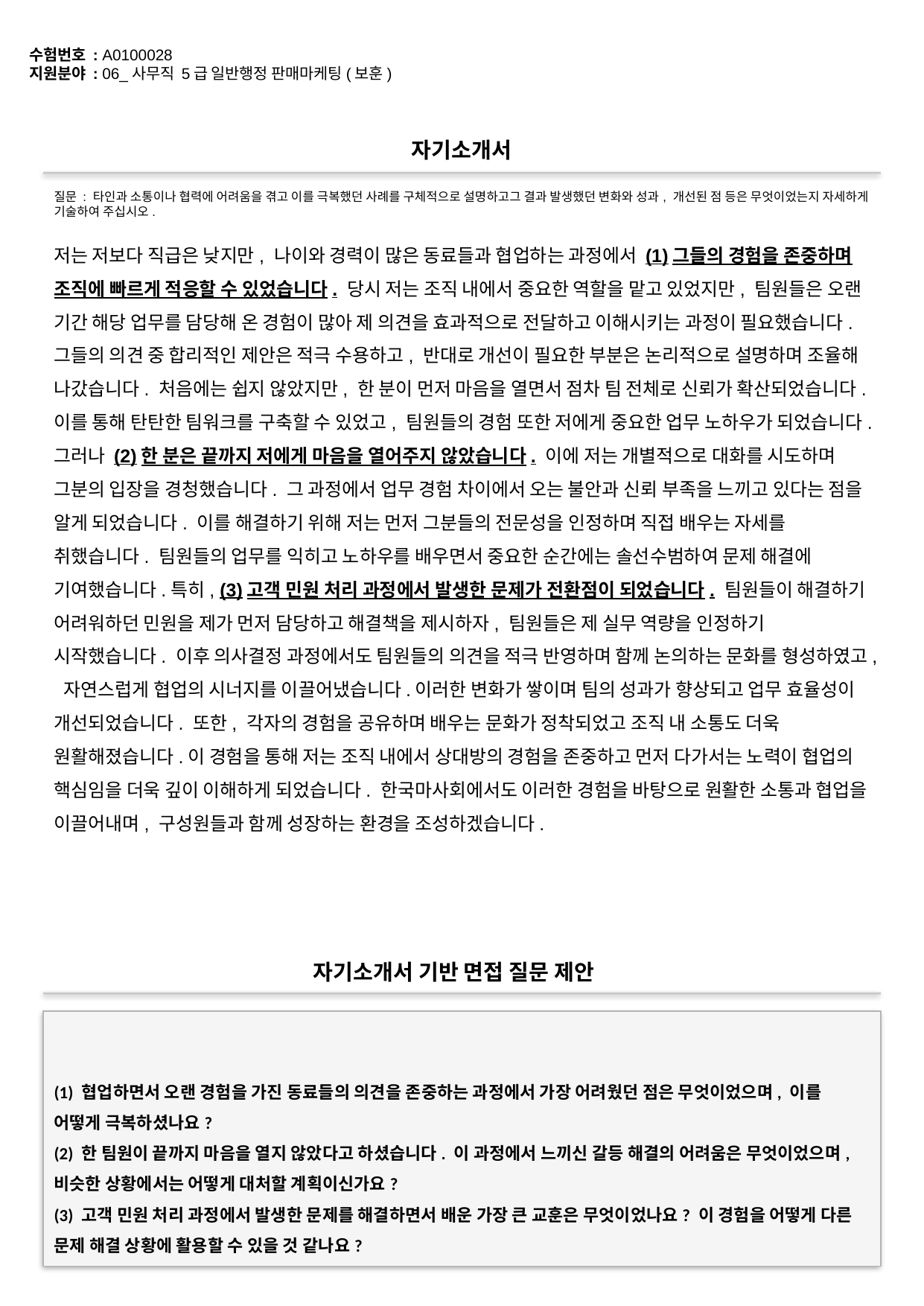

수험번호 : A0100028
지원분야 : 06_사무직 5급 일반행정 판매마케팅(보훈)
#

자기소개서

질문 : 타인과 소통이나 협력에 어려움을 겪고 이를 극복했던 사례를 구체적으로 설명하고그 결과 발생했던 변화와 성과, 개선된 점 등은 무엇이었는지 자세하게 기술하여 주십시오.

저는 저보다 직급은 낮지만, 나이와 경력이 많은 동료들과 협업하는 과정에서 (1)그들의 경험을 존중하며 조직에 빠르게 적응할 수 있었습니다. 당시 저는 조직 내에서 중요한 역할을 맡고 있었지만, 팀원들은 오랜 기간 해당 업무를 담당해 온 경험이 많아 제 의견을 효과적으로 전달하고 이해시키는 과정이 필요했습니다.그들의 의견 중 합리적인 제안은 적극 수용하고, 반대로 개선이 필요한 부분은 논리적으로 설명하며 조율해 나갔습니다. 처음에는 쉽지 않았지만, 한 분이 먼저 마음을 열면서 점차 팀 전체로 신뢰가 확산되었습니다. 이를 통해 탄탄한 팀워크를 구축할 수 있었고, 팀원들의 경험 또한 저에게 중요한 업무 노하우가 되었습니다.그러나 (2)한 분은 끝까지 저에게 마음을 열어주지 않았습니다. 이에 저는 개별적으로 대화를 시도하며 그분의 입장을 경청했습니다. 그 과정에서 업무 경험 차이에서 오는 불안과 신뢰 부족을 느끼고 있다는 점을 알게 되었습니다. 이를 해결하기 위해 저는 먼저 그분들의 전문성을 인정하며 직접 배우는 자세를 취했습니다. 팀원들의 업무를 익히고 노하우를 배우면서 중요한 순간에는 솔선수범하여 문제 해결에 기여했습니다.특히, (3)고객 민원 처리 과정에서 발생한 문제가 전환점이 되었습니다. 팀원들이 해결하기 어려워하던 민원을 제가 먼저 담당하고 해결책을 제시하자, 팀원들은 제 실무 역량을 인정하기 시작했습니다. 이후 의사결정 과정에서도 팀원들의 의견을 적극 반영하며 함께 논의하는 문화를 형성하였고, 자연스럽게 협업의 시너지를 이끌어냈습니다.이러한 변화가 쌓이며 팀의 성과가 향상되고 업무 효율성이 개선되었습니다. 또한, 각자의 경험을 공유하며 배우는 문화가 정착되었고 조직 내 소통도 더욱 원활해졌습니다.이 경험을 통해 저는 조직 내에서 상대방의 경험을 존중하고 먼저 다가서는 노력이 협업의 핵심임을 더욱 깊이 이해하게 되었습니다. 한국마사회에서도 이러한 경험을 바탕으로 원활한 소통과 협업을 이끌어내며, 구성원들과 함께 성장하는 환경을 조성하겠습니다.

자기소개서 기반 면접 질문 제안

(1) 협업하면서 오랜 경험을 가진 동료들의 의견을 존중하는 과정에서 가장 어려웠던 점은 무엇이었으며, 이를 어떻게 극복하셨나요?
(2) 한 팀원이 끝까지 마음을 열지 않았다고 하셨습니다. 이 과정에서 느끼신 갈등 해결의 어려움은 무엇이었으며, 비슷한 상황에서는 어떻게 대처할 계획이신가요?
(3) 고객 민원 처리 과정에서 발생한 문제를 해결하면서 배운 가장 큰 교훈은 무엇이었나요? 이 경험을 어떻게 다른 문제 해결 상황에 활용할 수 있을 것 같나요?